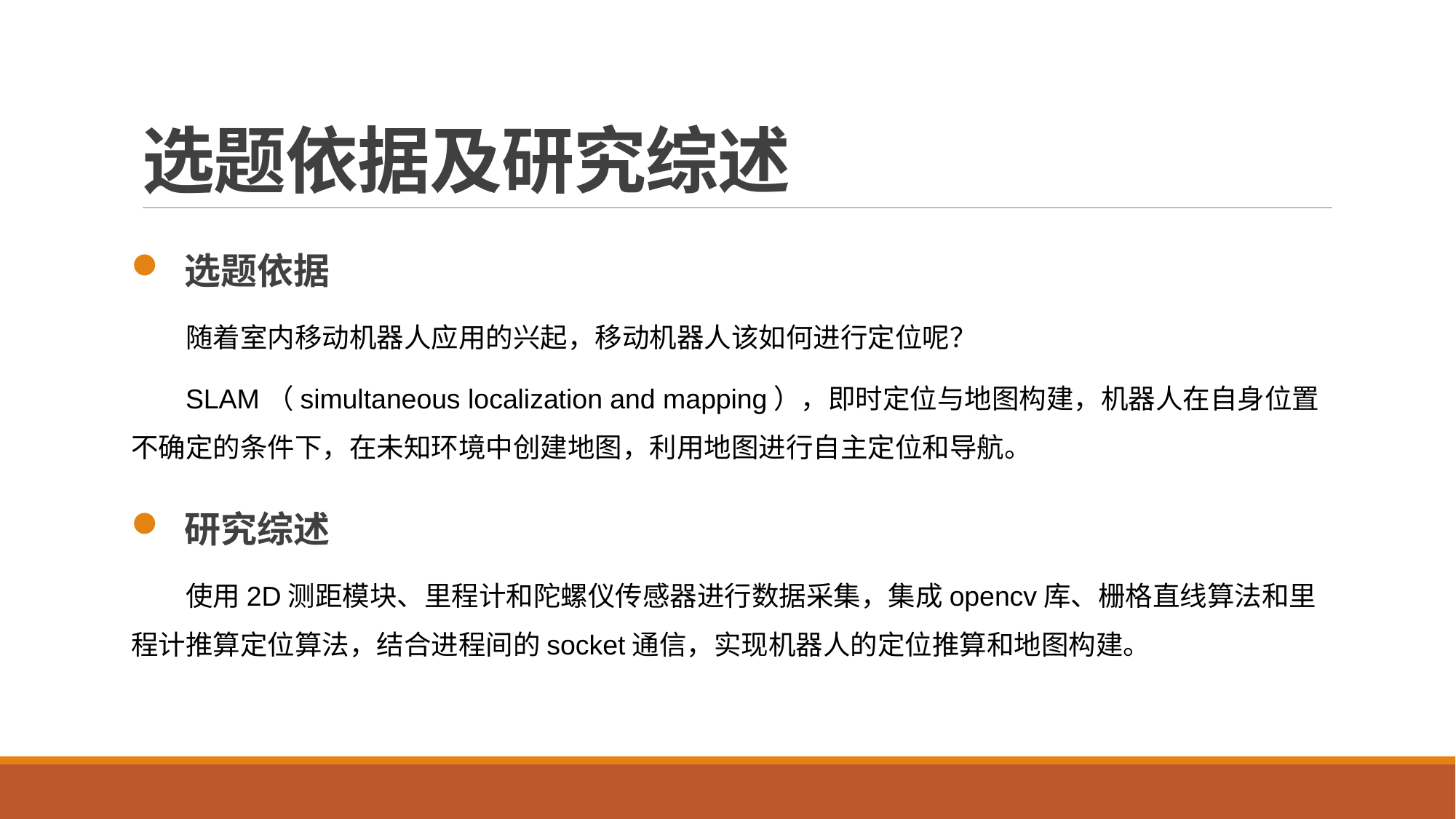

# 选题依据及研究综述
 选题依据
随着室内移动机器人应用的兴起，移动机器人该如何进行定位呢？
SLAM（simultaneous localization and mapping），即时定位与地图构建，机器人在自身位置不确定的条件下，在未知环境中创建地图，利用地图进行自主定位和导航。
 研究综述
使用2D测距模块、里程计和陀螺仪传感器进行数据采集，集成opencv库、栅格直线算法和里程计推算定位算法，结合进程间的socket通信，实现机器人的定位推算和地图构建。